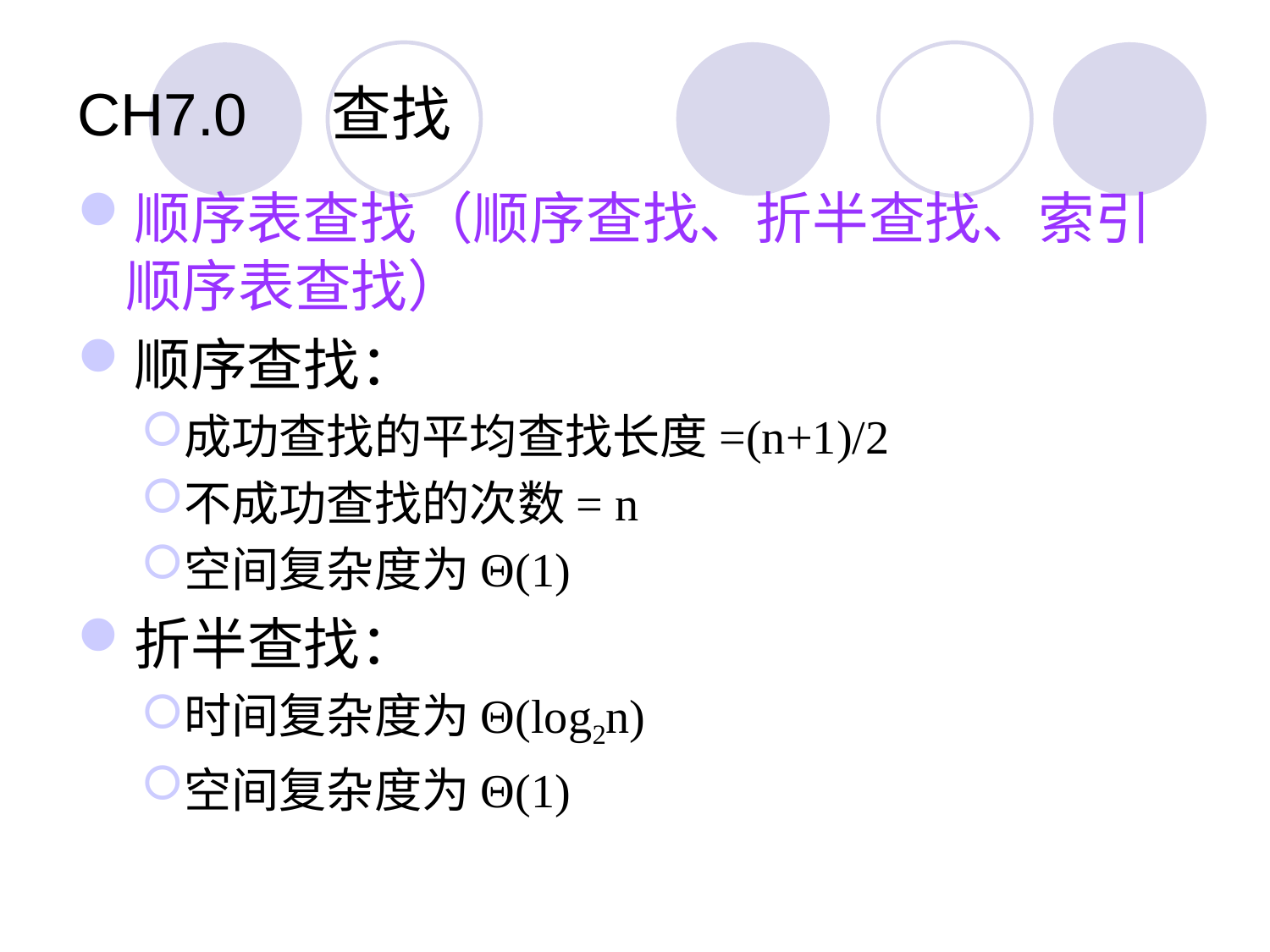

CH7.0 	查找
顺序表查找（顺序查找、折半查找、索引顺序表查找）
顺序查找：
成功查找的平均查找长度=(n+1)/2
不成功查找的次数= n
空间复杂度为Θ(1)
折半查找：
时间复杂度为Θ(log2n)
空间复杂度为Θ(1)